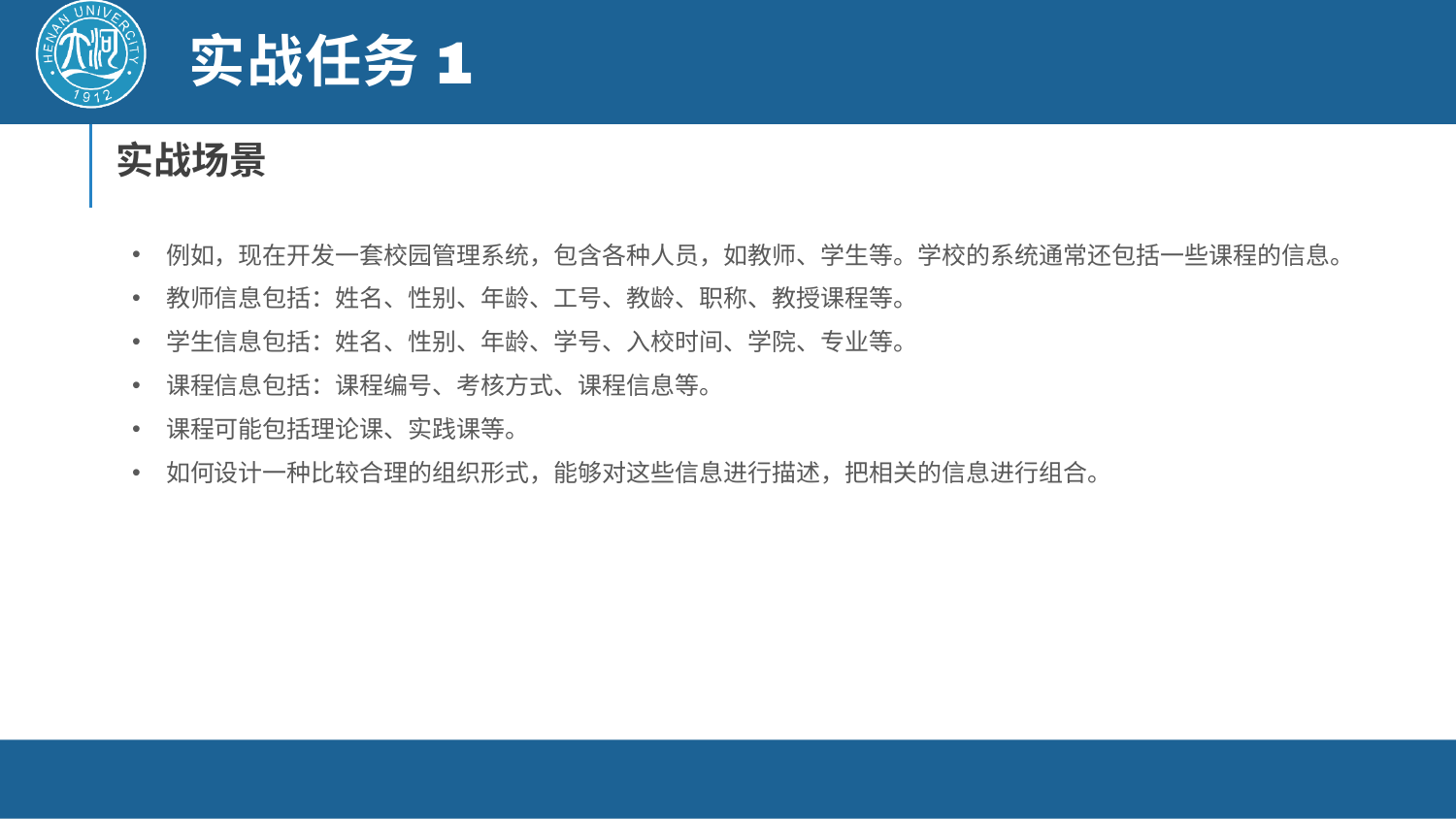

# 实战任务1
实战场景
例如，现在开发一套校园管理系统，包含各种人员，如教师、学生等。学校的系统通常还包括一些课程的信息。
教师信息包括：姓名、性别、年龄、工号、教龄、职称、教授课程等。
学生信息包括：姓名、性别、年龄、学号、入校时间、学院、专业等。
课程信息包括：课程编号、考核方式、课程信息等。
课程可能包括理论课、实践课等。
如何设计一种比较合理的组织形式，能够对这些信息进行描述，把相关的信息进行组合。